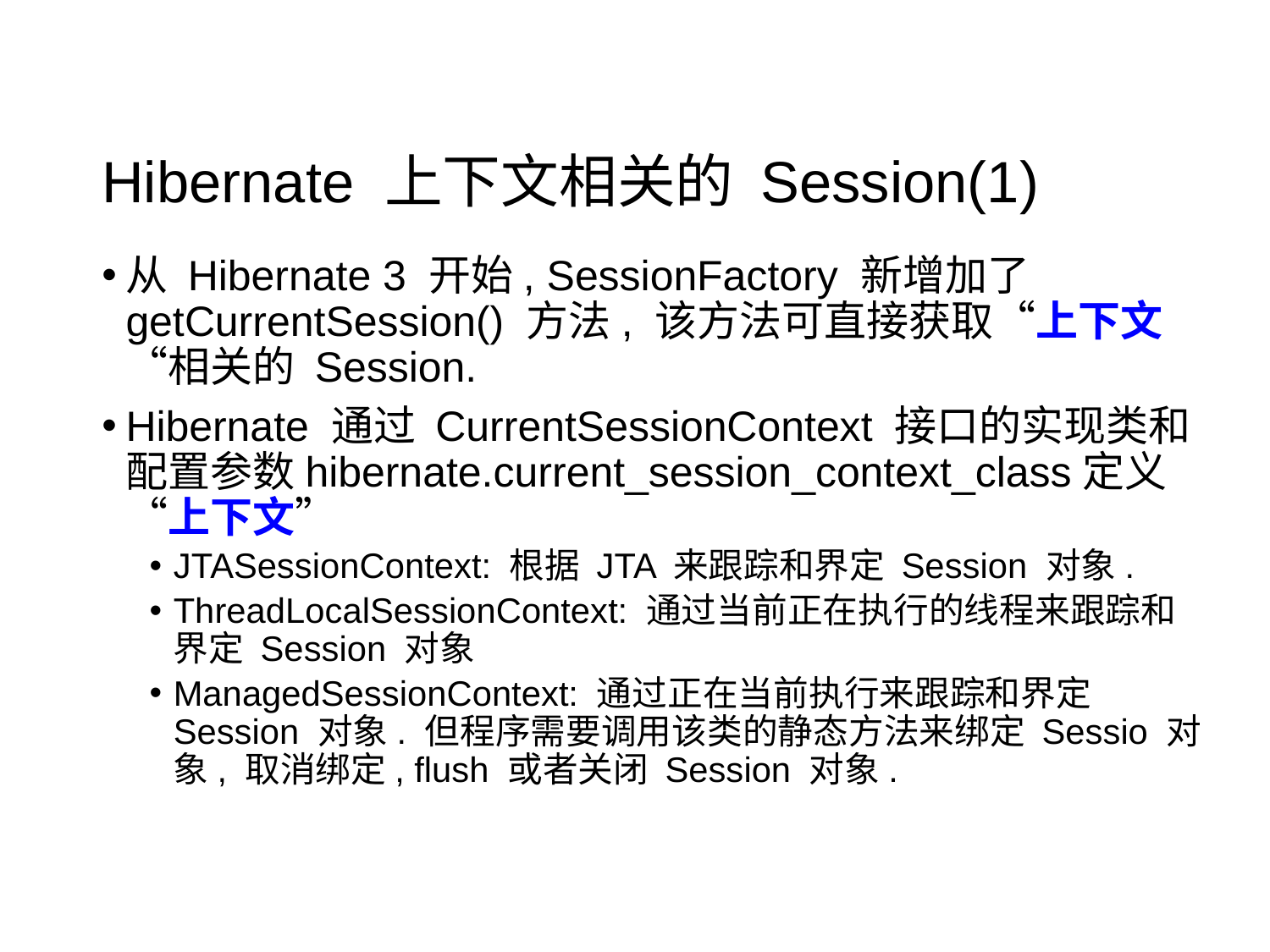

# Hibernate 上下文相关的 Session(1)
从 Hibernate 3 开始, SessionFactory 新增加了 getCurrentSession() 方法, 该方法可直接获取“上下文“相关的 Session.
Hibernate 通过 CurrentSessionContext 接口的实现类和 配置参数hibernate.current_session_context_class定义 “上下文”
JTASessionContext: 根据 JTA 来跟踪和界定 Session 对象.
ThreadLocalSessionContext: 通过当前正在执行的线程来跟踪和界定 Session 对象
ManagedSessionContext: 通过正在当前执行来跟踪和界定 Session 对象. 但程序需要调用该类的静态方法来绑定 Sessio 对象, 取消绑定, flush 或者关闭 Session 对象.